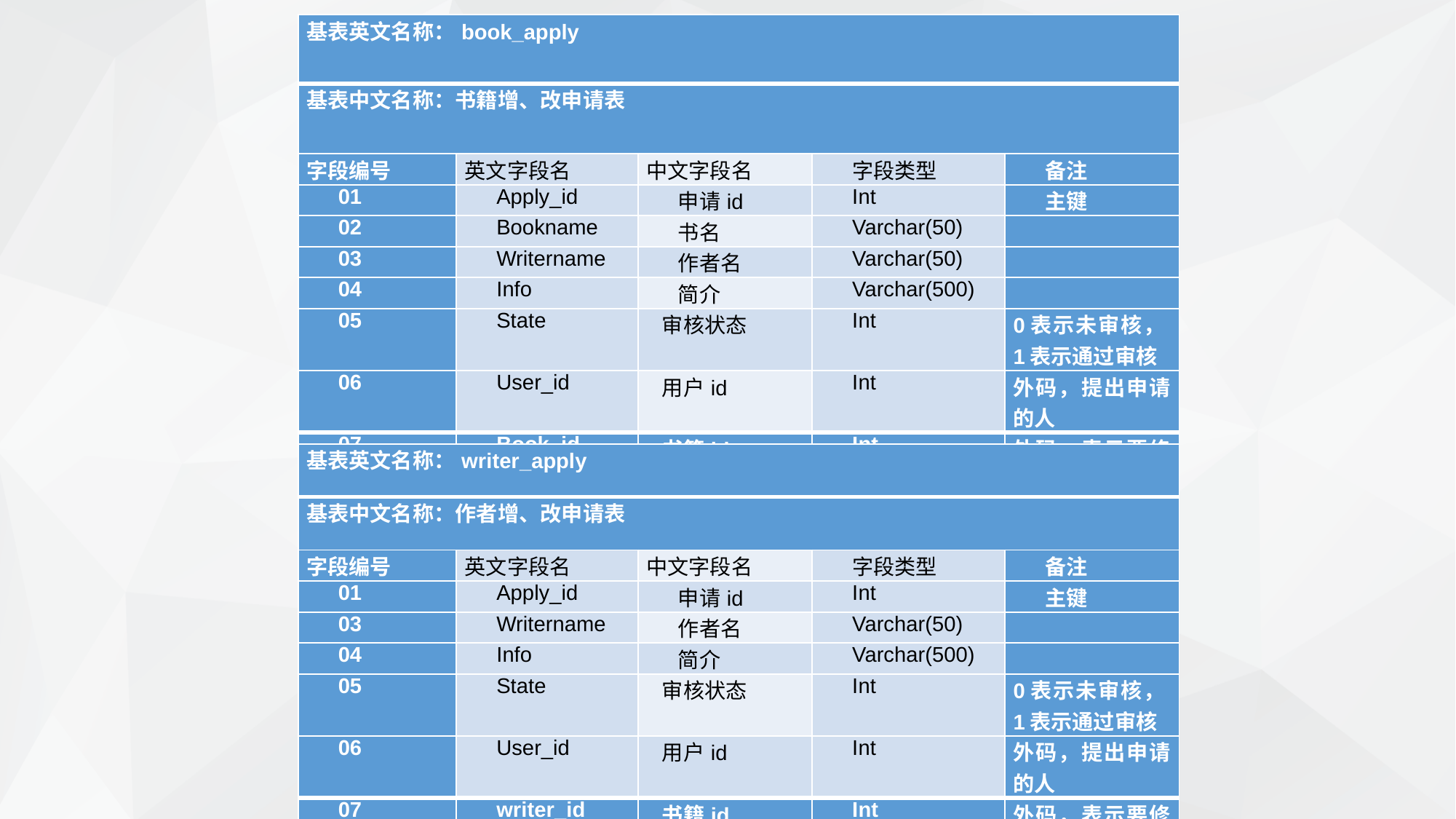

| 基表英文名称：book\_apply |  |  |  |  |
| --- | --- | --- | --- | --- |
| 基表中文名称：书籍增、改申请表 |  |  |  |  |
| 字段编号 | 英文字段名 | 中文字段名 | 字段类型 | 备注 |
| 01 | Apply\_id | 申请id | Int | 主键 |
| 02 | Bookname | 书名 | Varchar(50) |  |
| 03 | Writername | 作者名 | Varchar(50) |  |
| 04 | Info | 简介 | Varchar(500) |  |
| 05 | State | 审核状态 | Int | 0表示未审核，1表示通过审核 |
| 06 | User\_id | 用户id | Int | 外码，提出申请的人 |
| 07 | Book\_id | 书籍id | Int | 外码，表示要修改的书籍 |
| 基表英文名称：writer\_apply |  |  |  |  |
| --- | --- | --- | --- | --- |
| 基表中文名称：作者增、改申请表 |  |  |  |  |
| 字段编号 | 英文字段名 | 中文字段名 | 字段类型 | 备注 |
| 01 | Apply\_id | 申请id | Int | 主键 |
| 03 | Writername | 作者名 | Varchar(50) |  |
| 04 | Info | 简介 | Varchar(500) |  |
| 05 | State | 审核状态 | Int | 0表示未审核，1表示通过审核 |
| 06 | User\_id | 用户id | Int | 外码，提出申请的人 |
| 07 | writer\_id | 书籍id | Int | 外码，表示要修改的作者 |